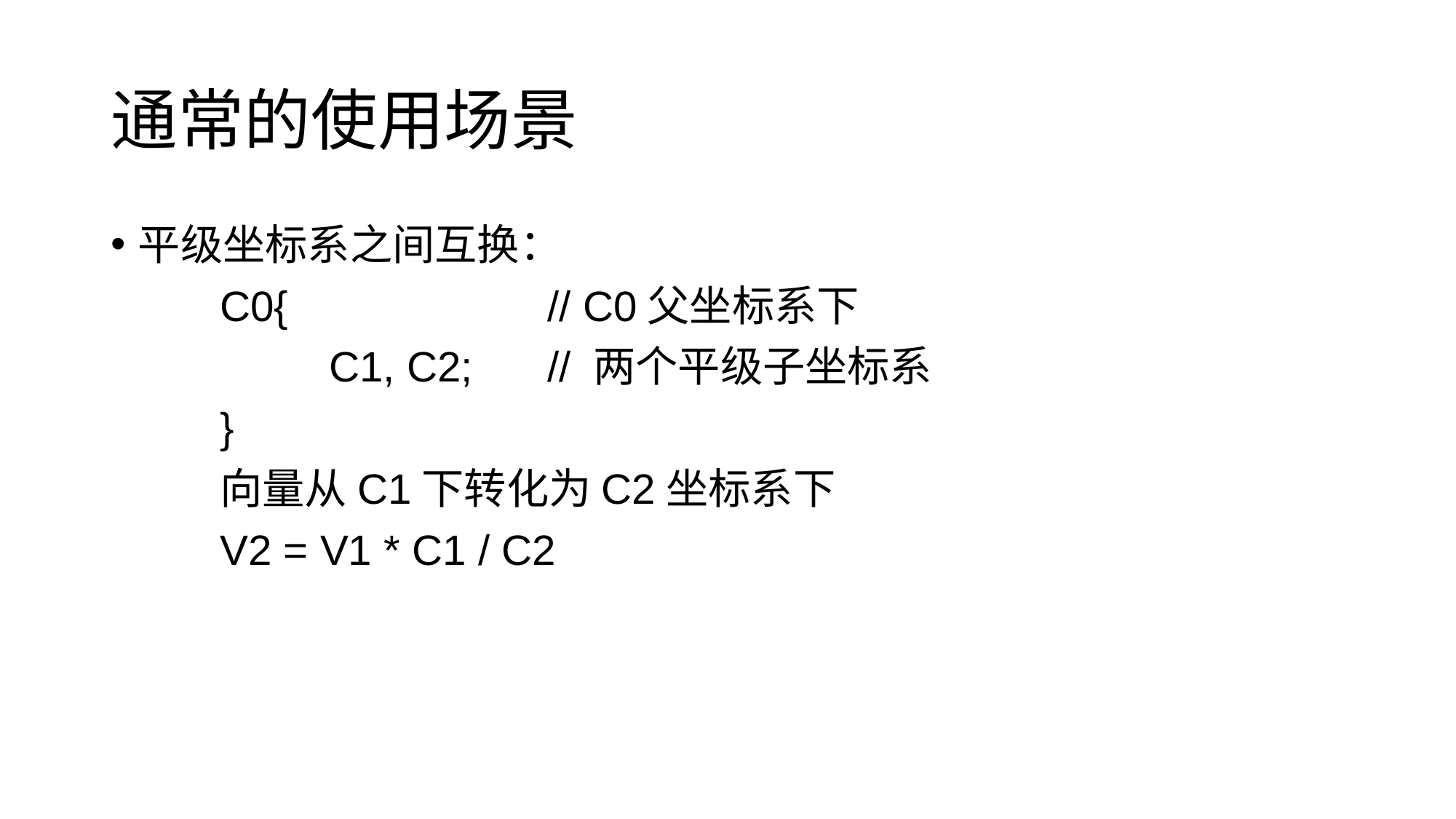

# 通常的使用场景
平级坐标系之间互换：
	C0{ 			// C0父坐标系下
		C1, C2; 	// 两个平级子坐标系
	}
	向量从C1下转化为C2坐标系下
	V2 = V1 * C1 / C2